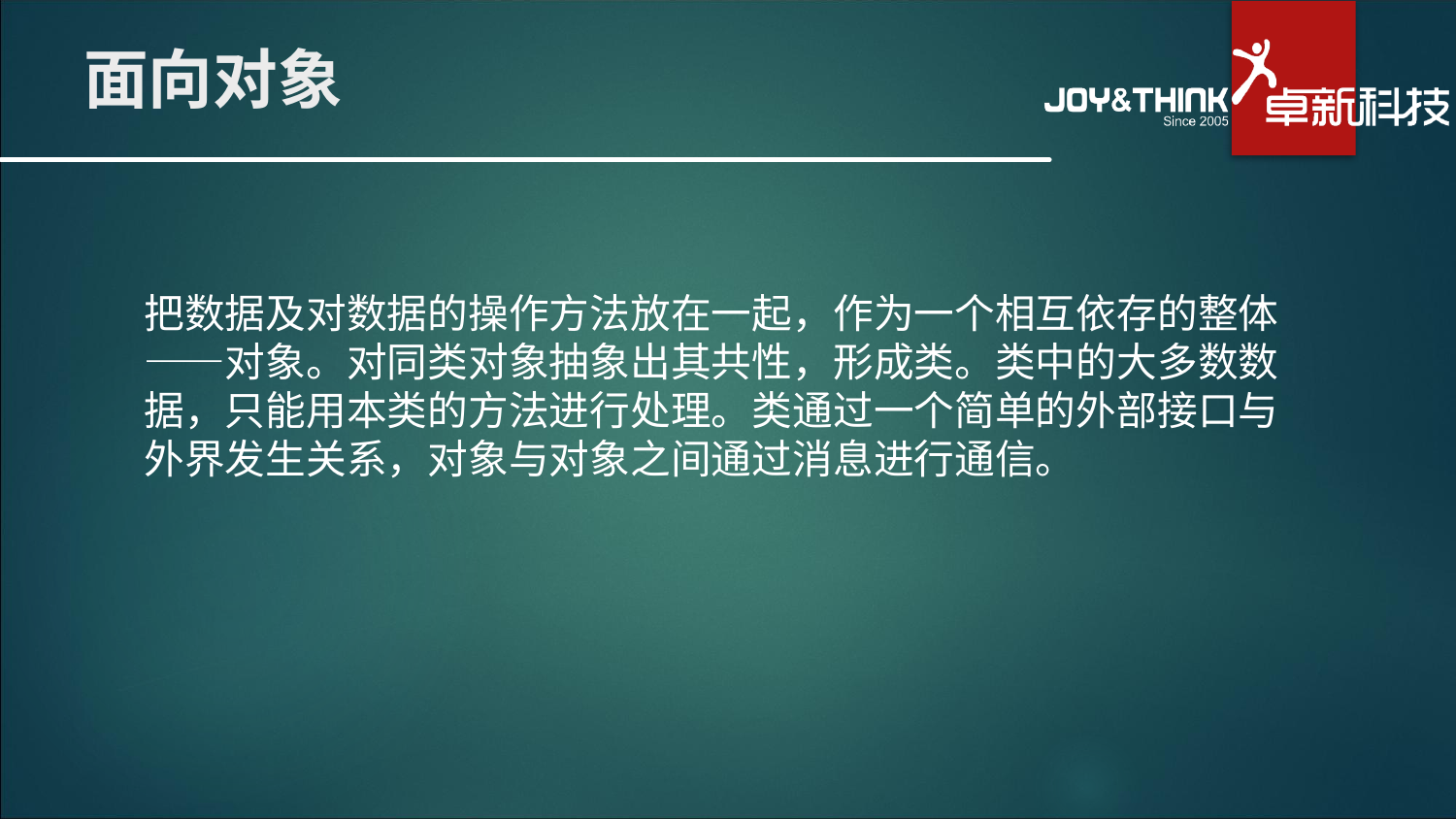

# 面向对象
把数据及对数据的操作方法放在一起，作为一个相互依存的整体——对象。对同类对象抽象出其共性，形成类。类中的大多数数据，只能用本类的方法进行处理。类通过一个简单的外部接口与外界发生关系，对象与对象之间通过消息进行通信。